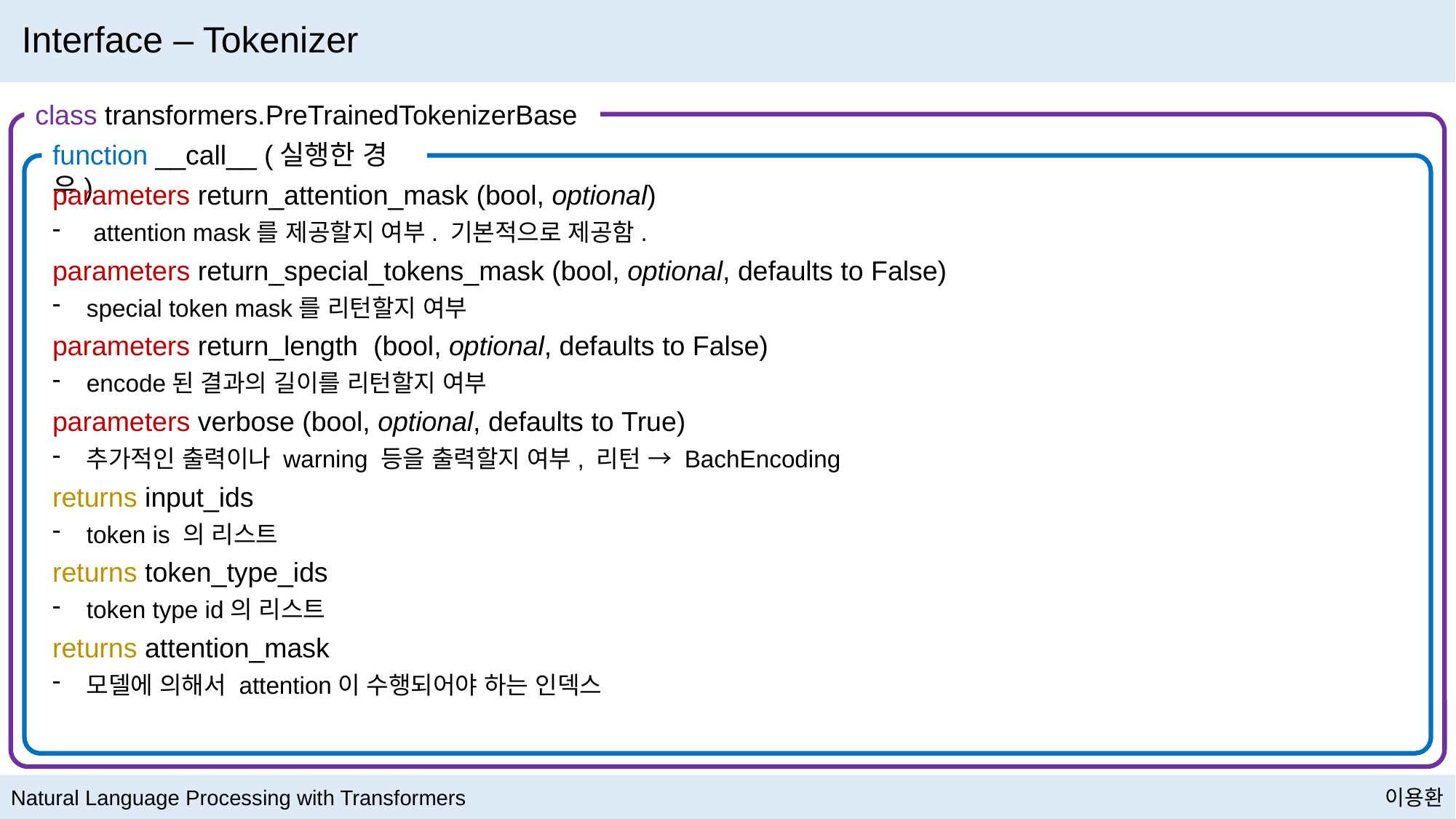

# Interface – Tokenizer
class transformers.PreTrainedTokenizerBase

function __call__ (실행한 경우)

parameters return_attention_mask (bool, optional)
 attention mask를 제공할지 여부. 기본적으로 제공함.
parameters return_special_tokens_mask (bool, optional, defaults to False)
special token mask를 리턴할지 여부
parameters return_length  (bool, optional, defaults to False)
encode된 결과의 길이를 리턴할지 여부
parameters verbose (bool, optional, defaults to True)
추가적인 출력이나 warning 등을 출력할지 여부, 리턴 → BachEncoding
returns input_ids
token is 의 리스트
returns token_type_ids
token type id의 리스트
returns attention_mask
모델에 의해서 attention이 수행되어야 하는 인덱스